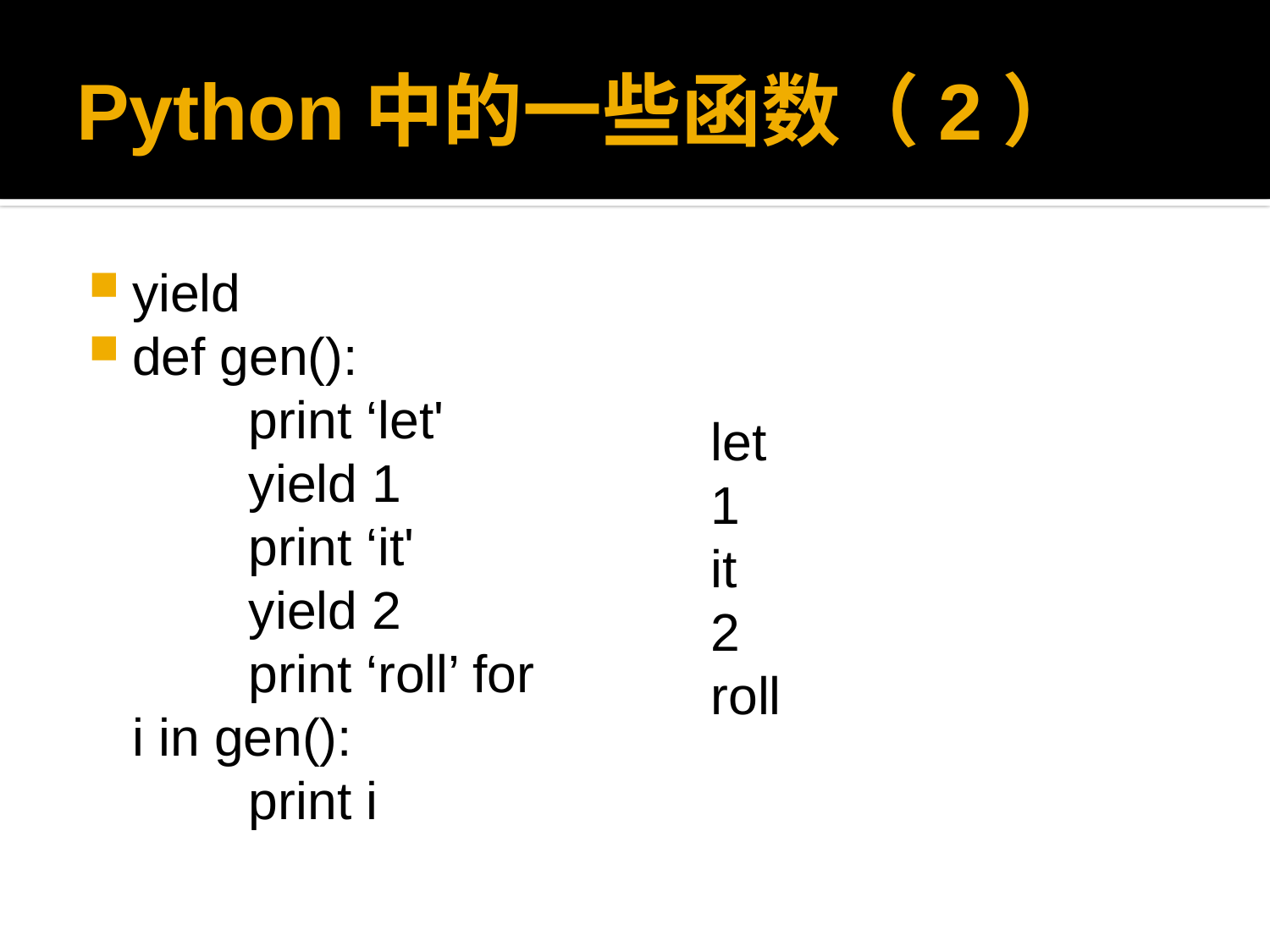

# Python中的一些函数（2）
yield
def gen():
        print ‘let'
        yield 1
        print ‘it'
        yield 2
        print ‘roll’ for i in gen():
        print i
let
1
it
2
roll